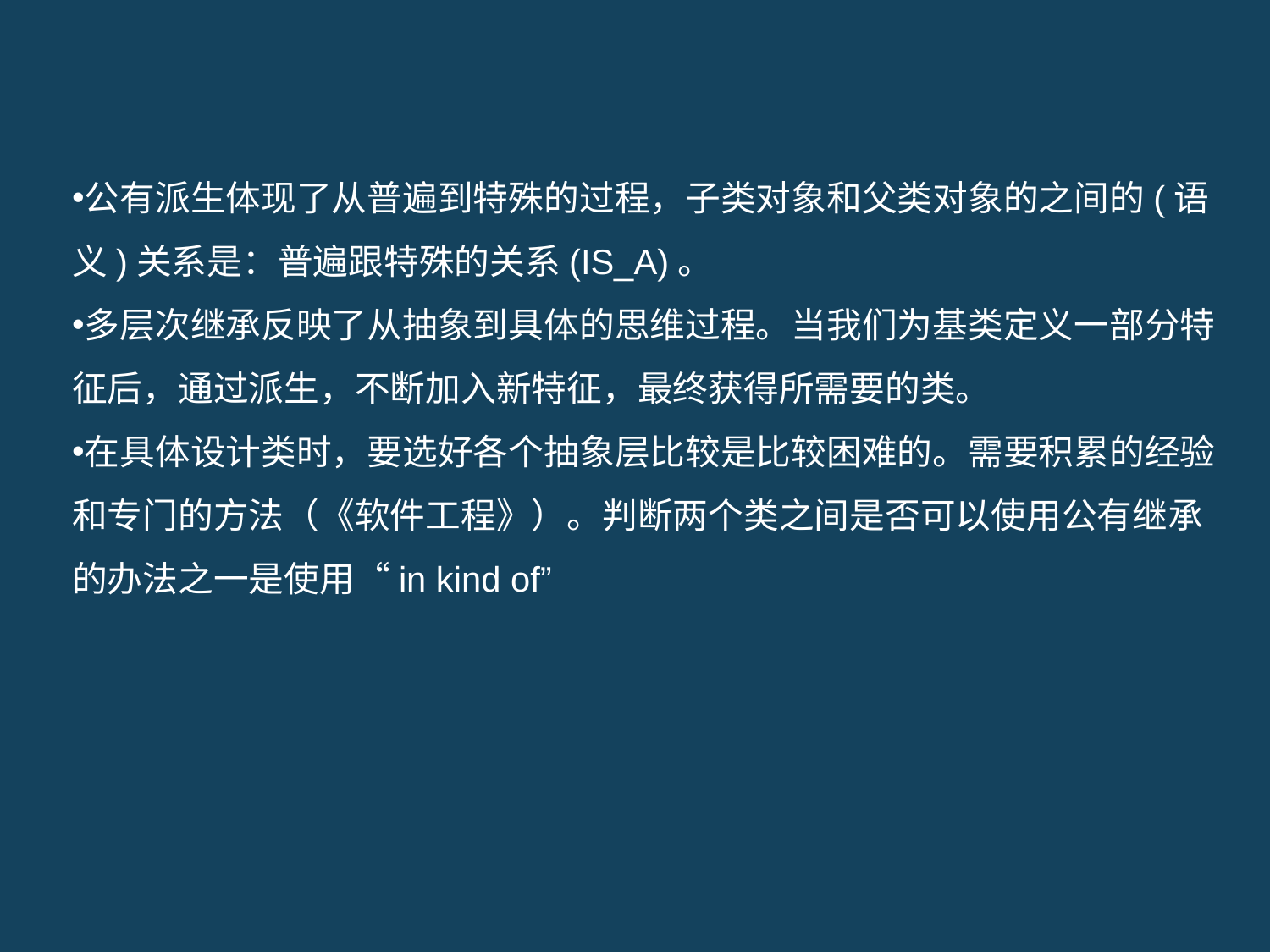

公有派生体现了从普遍到特殊的过程，子类对象和父类对象的之间的(语义)关系是：普遍跟特殊的关系(IS_A)。
多层次继承反映了从抽象到具体的思维过程。当我们为基类定义一部分特征后，通过派生，不断加入新特征，最终获得所需要的类。
在具体设计类时，要选好各个抽象层比较是比较困难的。需要积累的经验和专门的方法（《软件工程》）。判断两个类之间是否可以使用公有继承的办法之一是使用“in kind of”